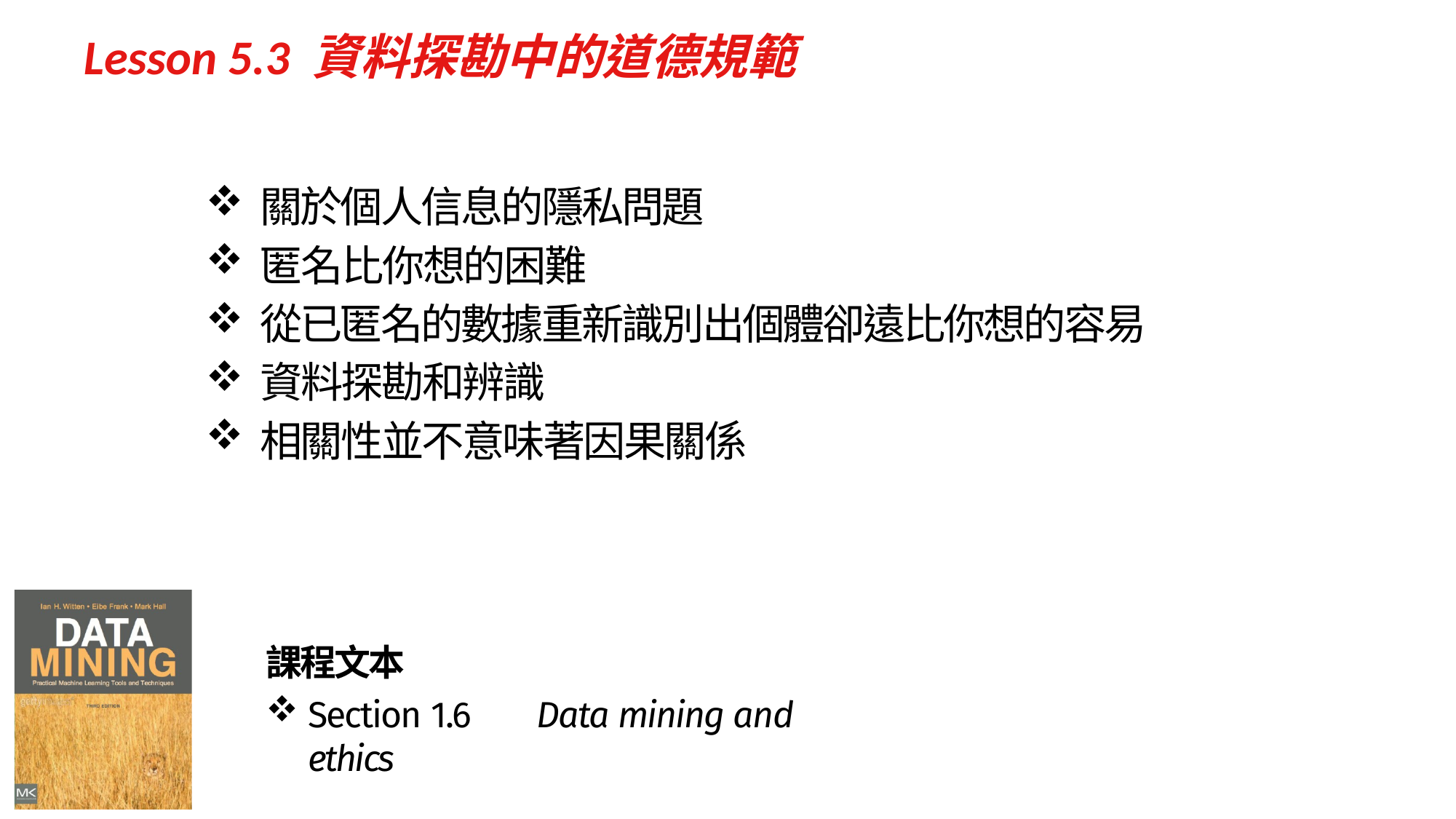

# Lesson 5.3 資料探勘中的道德規範
關於個人信息的隱私問題
匿名比你想的困難
從已匿名的數據重新識別出個體卻遠比你想的容易
資料探勘和辨識
相關性並不意味著因果關係

課程文本
Section 1.6	Data mining and ethics